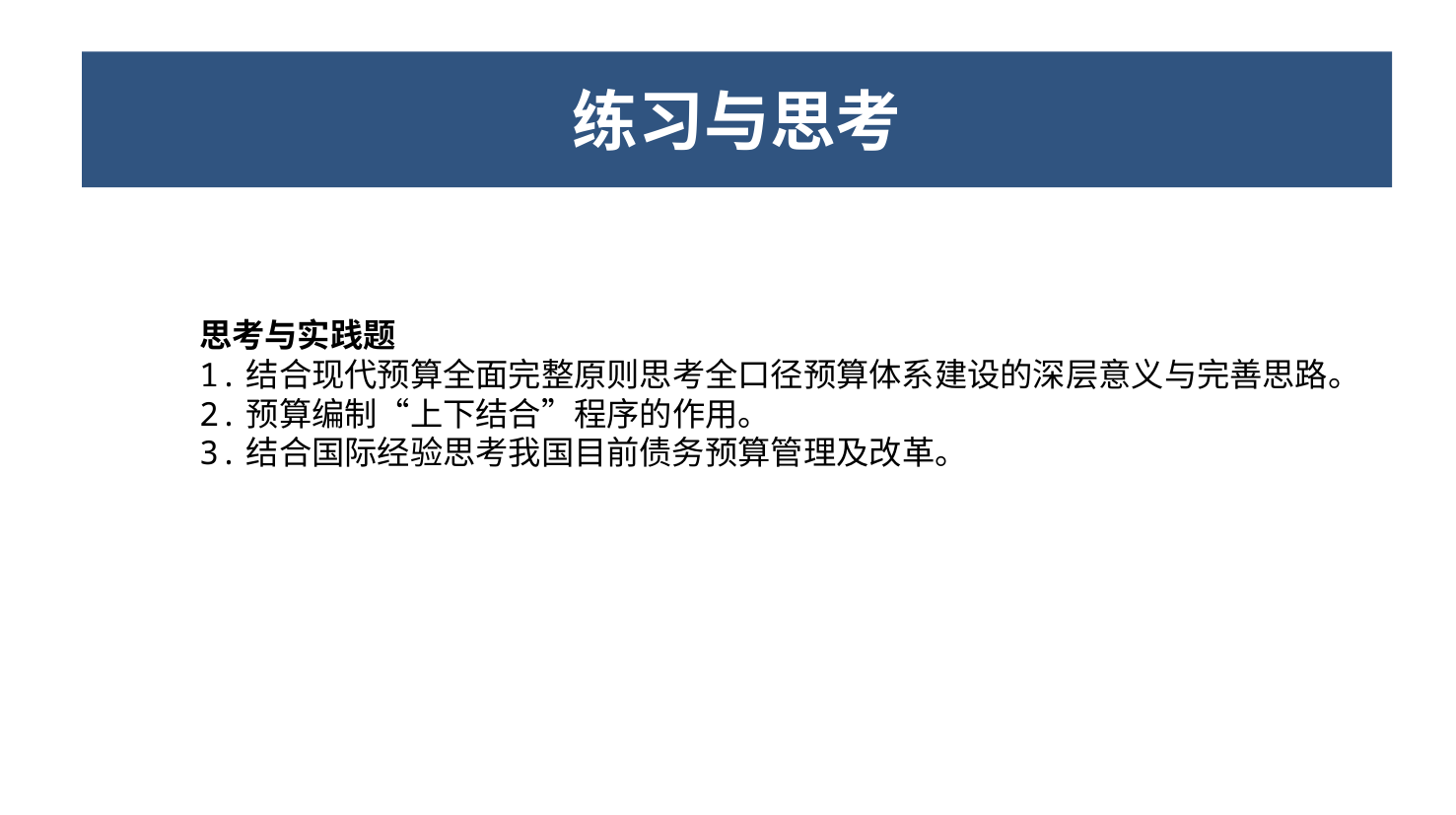

练习与思考
练习与思考

思考与实践题
1.结合现代预算全面完整原则思考全口径预算体系建设的深层意义与完善思路。
2.预算编制“上下结合”程序的作用。
3.结合国际经验思考我国目前债务预算管理及改革。